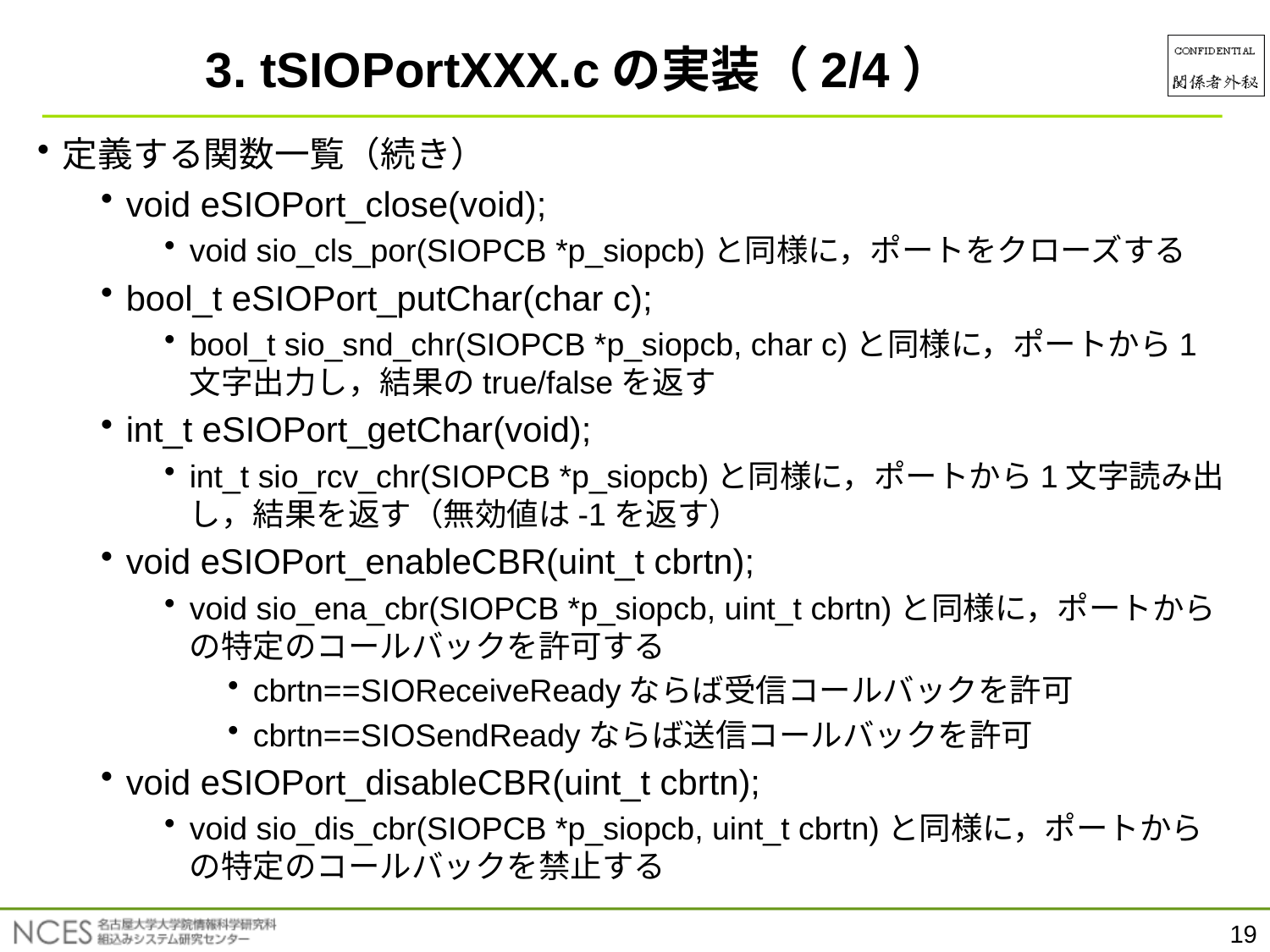

3. tSIOPortXXX.cの実装（2/4）
定義する関数一覧（続き）
void eSIOPort_close(void);
void sio_cls_por(SIOPCB *p_siopcb)と同様に，ポートをクローズする
bool_t eSIOPort_putChar(char c);
bool_t sio_snd_chr(SIOPCB *p_siopcb, char c)と同様に，ポートから1文字出力し，結果のtrue/falseを返す
int_t eSIOPort_getChar(void);
int_t sio_rcv_chr(SIOPCB *p_siopcb)と同様に，ポートから1文字読み出し，結果を返す（無効値は-1を返す）
void eSIOPort_enableCBR(uint_t cbrtn);
void sio_ena_cbr(SIOPCB *p_siopcb, uint_t cbrtn)と同様に，ポートからの特定のコールバックを許可する
cbrtn==SIOReceiveReadyならば受信コールバックを許可
cbrtn==SIOSendReadyならば送信コールバックを許可
void eSIOPort_disableCBR(uint_t cbrtn);
void sio_dis_cbr(SIOPCB *p_siopcb, uint_t cbrtn)と同様に，ポートからの特定のコールバックを禁止する
19